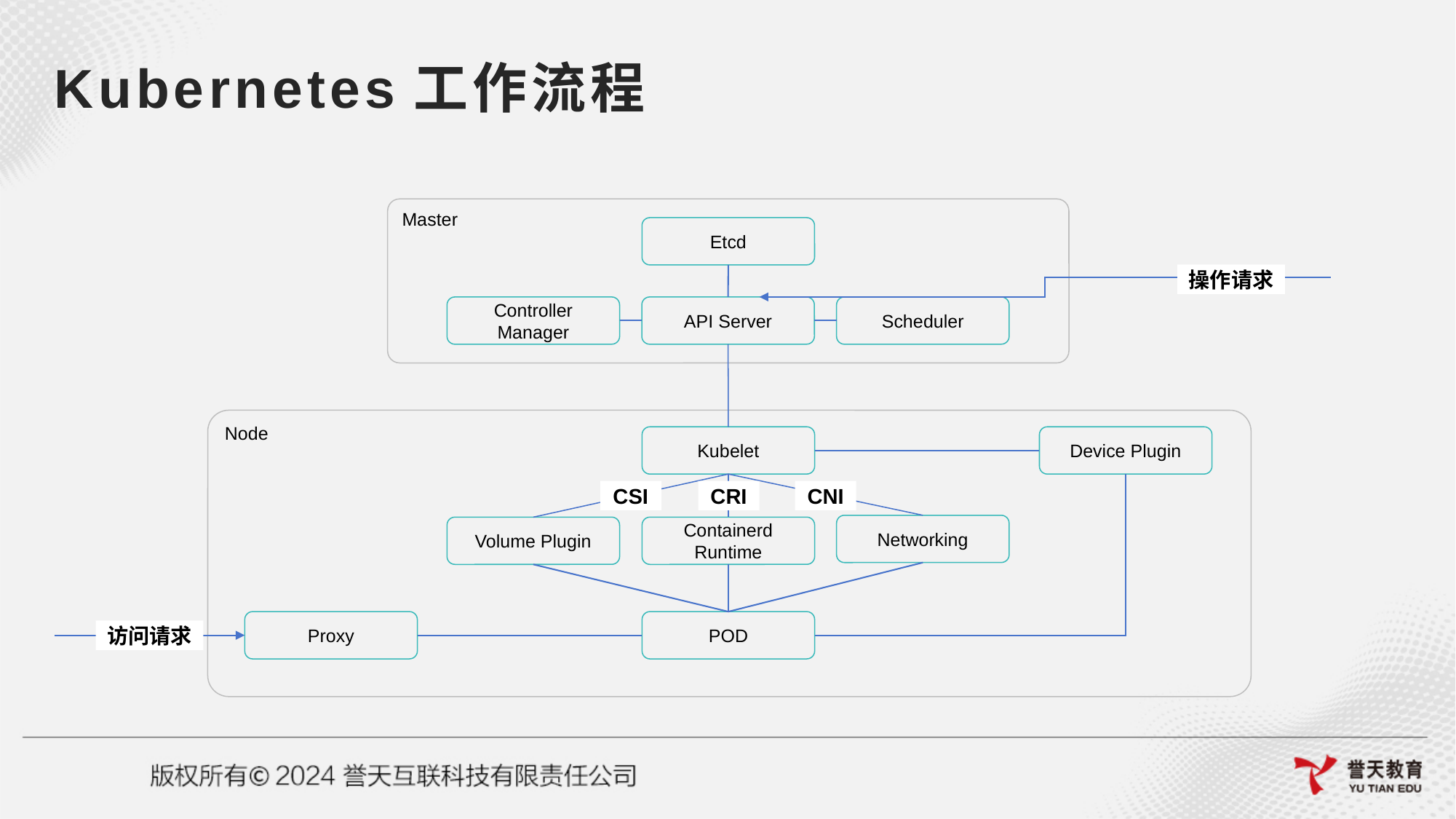

# Kubernetes工作流程
Master
Etcd
Controller
Manager
API Server
Scheduler
操作请求
Node
Kubelet
Device Plugin
CSI
CRI
CNI
Networking
Volume Plugin
Containerd
Runtime
Proxy
POD
访问请求